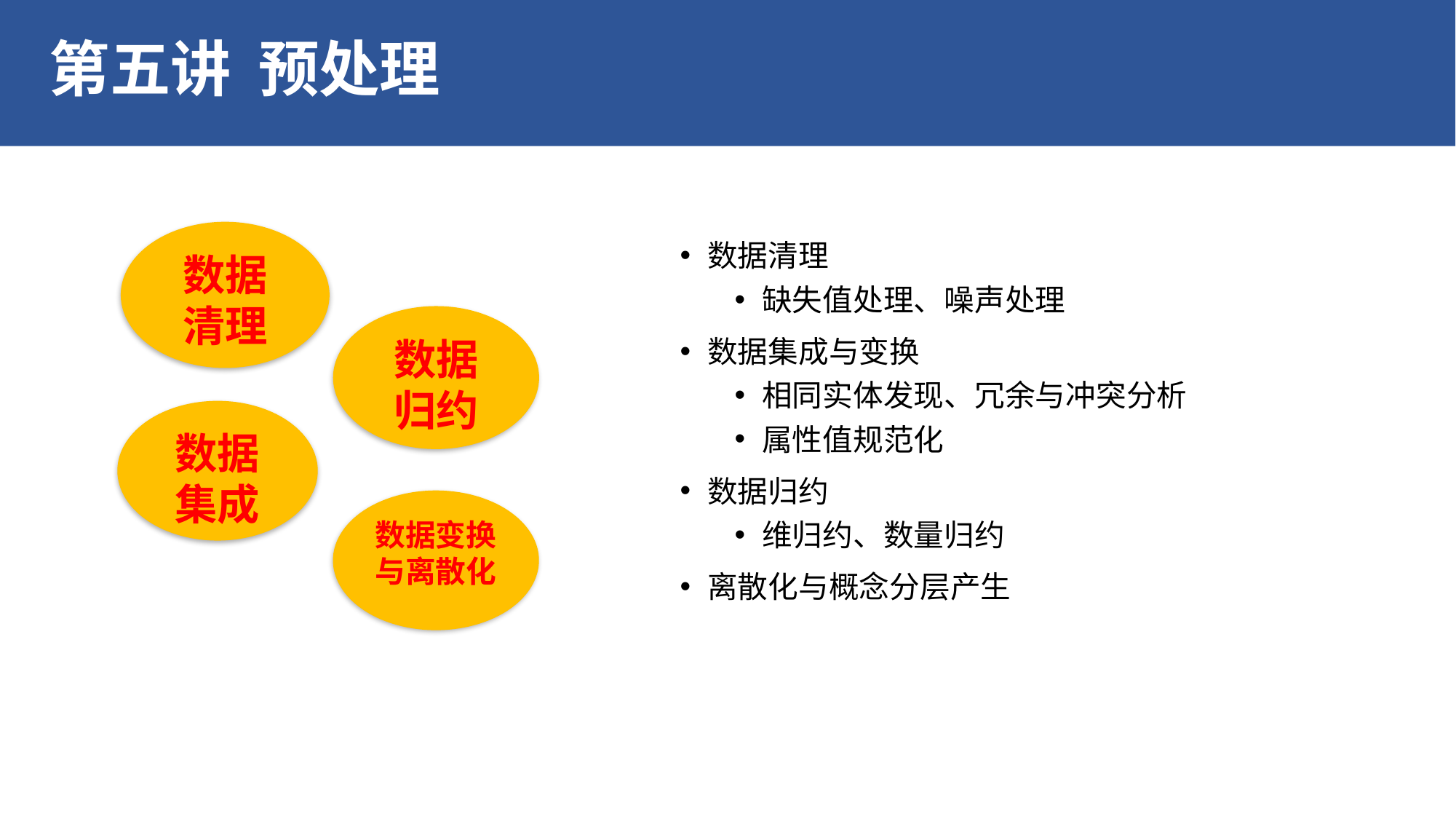

# 第五讲  预处理
数据清理
缺失值处理、噪声处理
数据集成与变换
相同实体发现、冗余与冲突分析
属性值规范化
数据归约
维归约、数量归约
离散化与概念分层产生
数据清理
数据归约
数据集成
数据变换与离散化